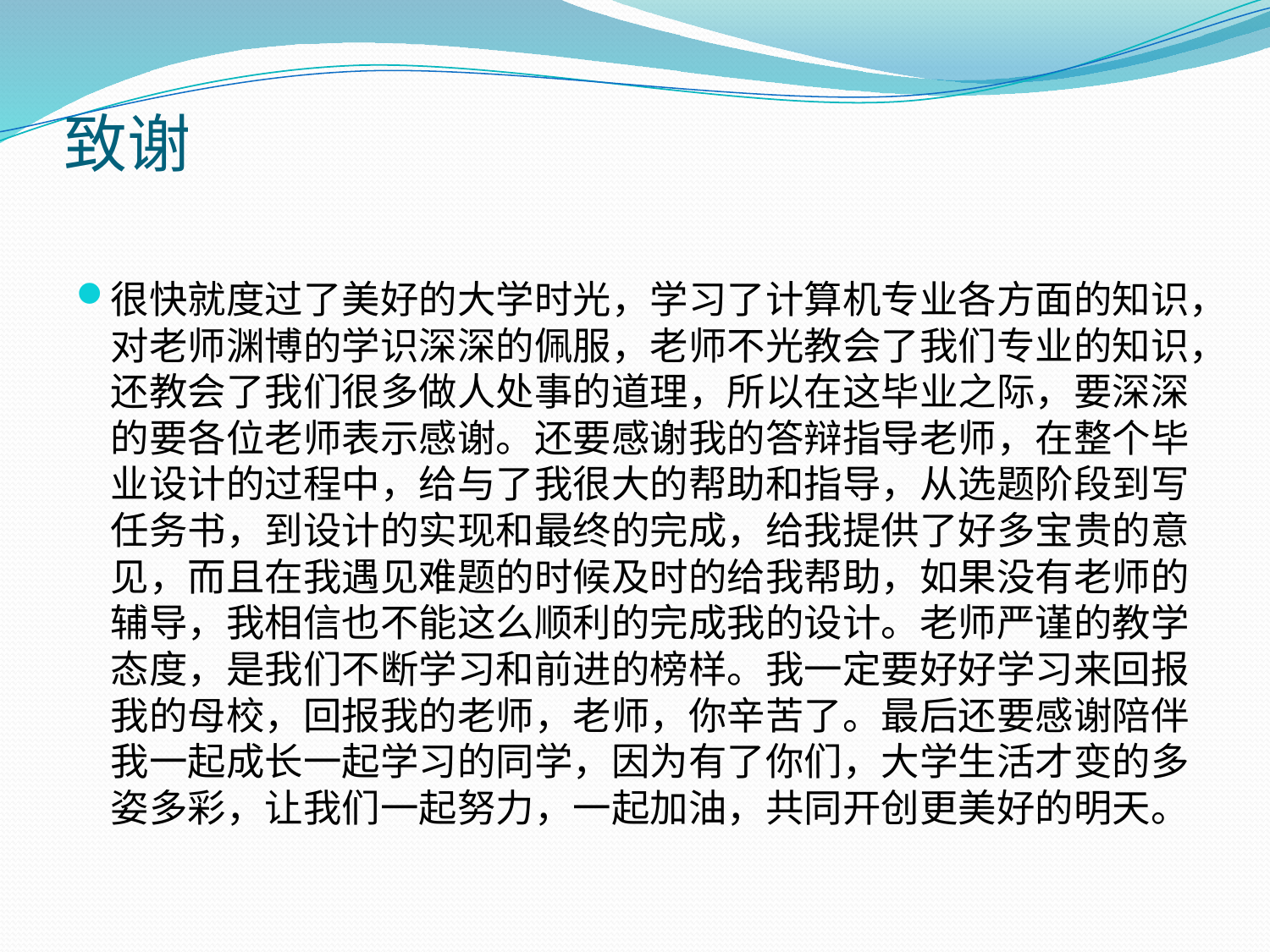

# 致谢
很快就度过了美好的大学时光，学习了计算机专业各方面的知识，对老师渊博的学识深深的佩服，老师不光教会了我们专业的知识，还教会了我们很多做人处事的道理，所以在这毕业之际，要深深的要各位老师表示感谢。还要感谢我的答辩指导老师，在整个毕业设计的过程中，给与了我很大的帮助和指导，从选题阶段到写任务书，到设计的实现和最终的完成，给我提供了好多宝贵的意见，而且在我遇见难题的时候及时的给我帮助，如果没有老师的辅导，我相信也不能这么顺利的完成我的设计。老师严谨的教学态度，是我们不断学习和前进的榜样。我一定要好好学习来回报我的母校，回报我的老师，老师，你辛苦了。最后还要感谢陪伴我一起成长一起学习的同学，因为有了你们，大学生活才变的多姿多彩，让我们一起努力，一起加油，共同开创更美好的明天。